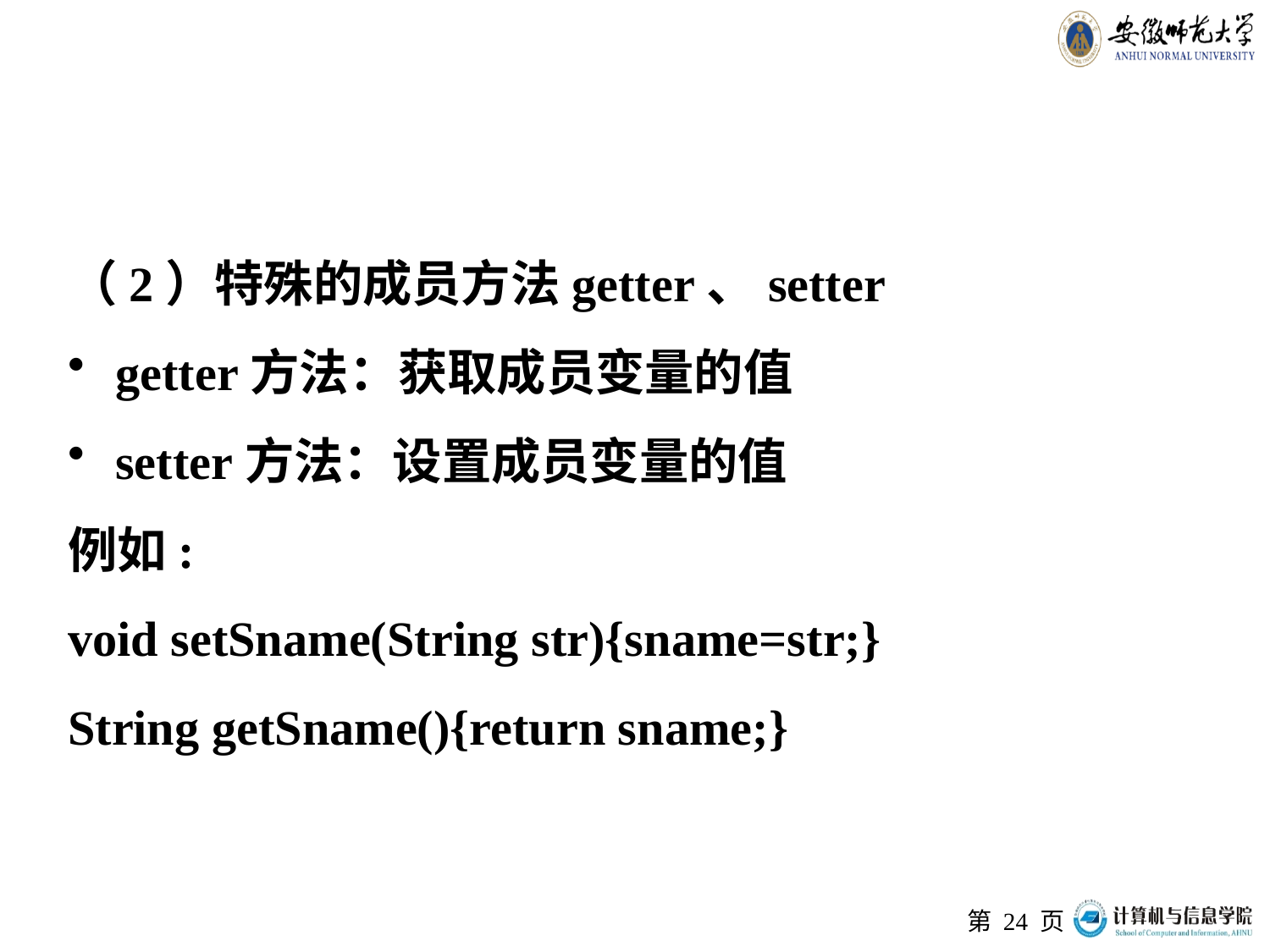

#
（2）特殊的成员方法getter、setter
getter方法：获取成员变量的值
setter方法：设置成员变量的值
例如:
void setSname(String str){sname=str;}
String getSname(){return sname;}
第 24 页